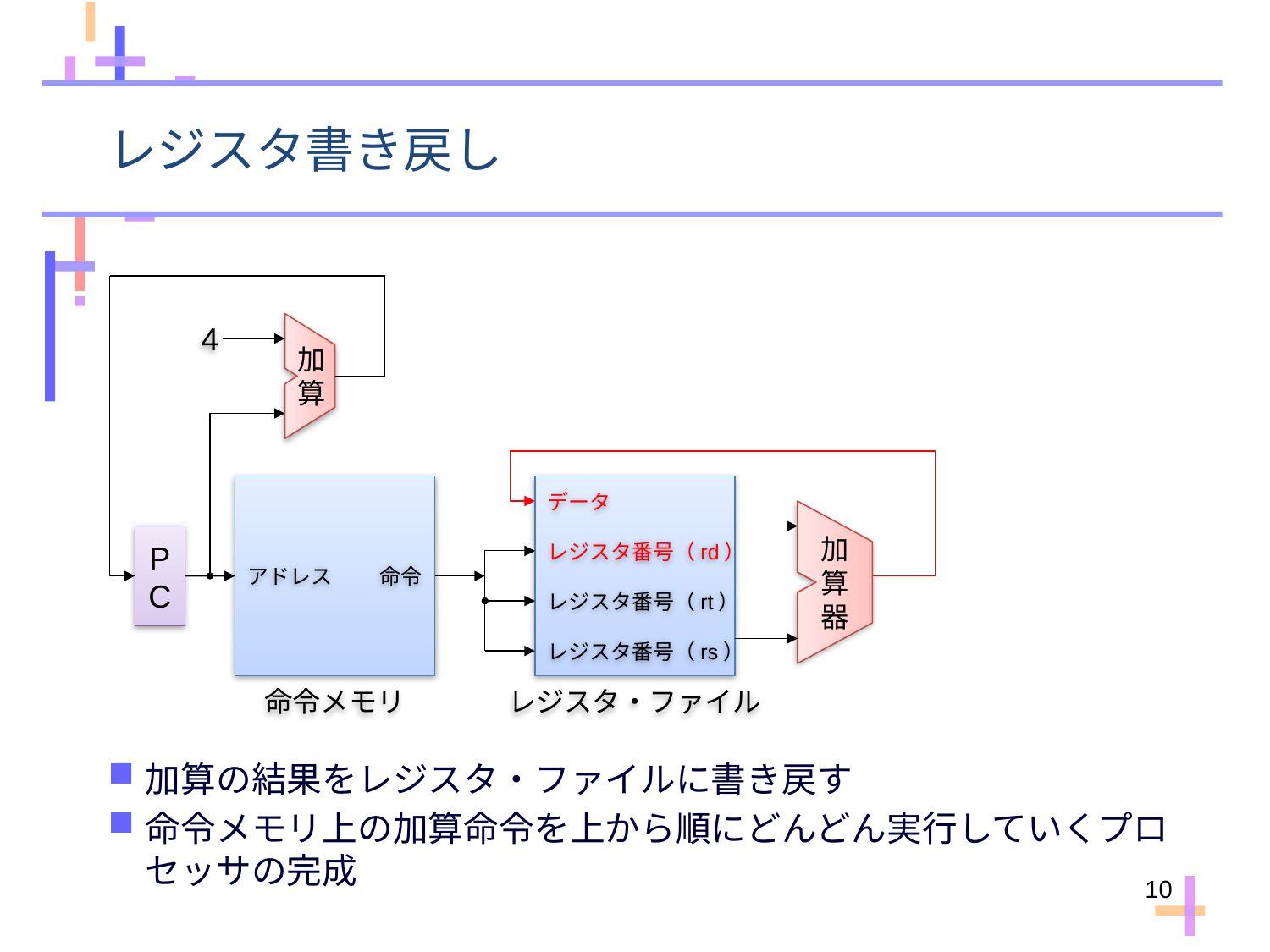

# レジスタ書き戻し

4
加算

データ
PC
レジスタ番号（rd）
加算器

アドレス
命令
レジスタ番号（rt）
レジスタ番号（rs）
命令メモリ
レジスタ・ファイル
加算の結果をレジスタ・ファイルに書き戻す
命令メモリ上の加算命令を上から順にどんどん実行していくプロセッサの完成
10